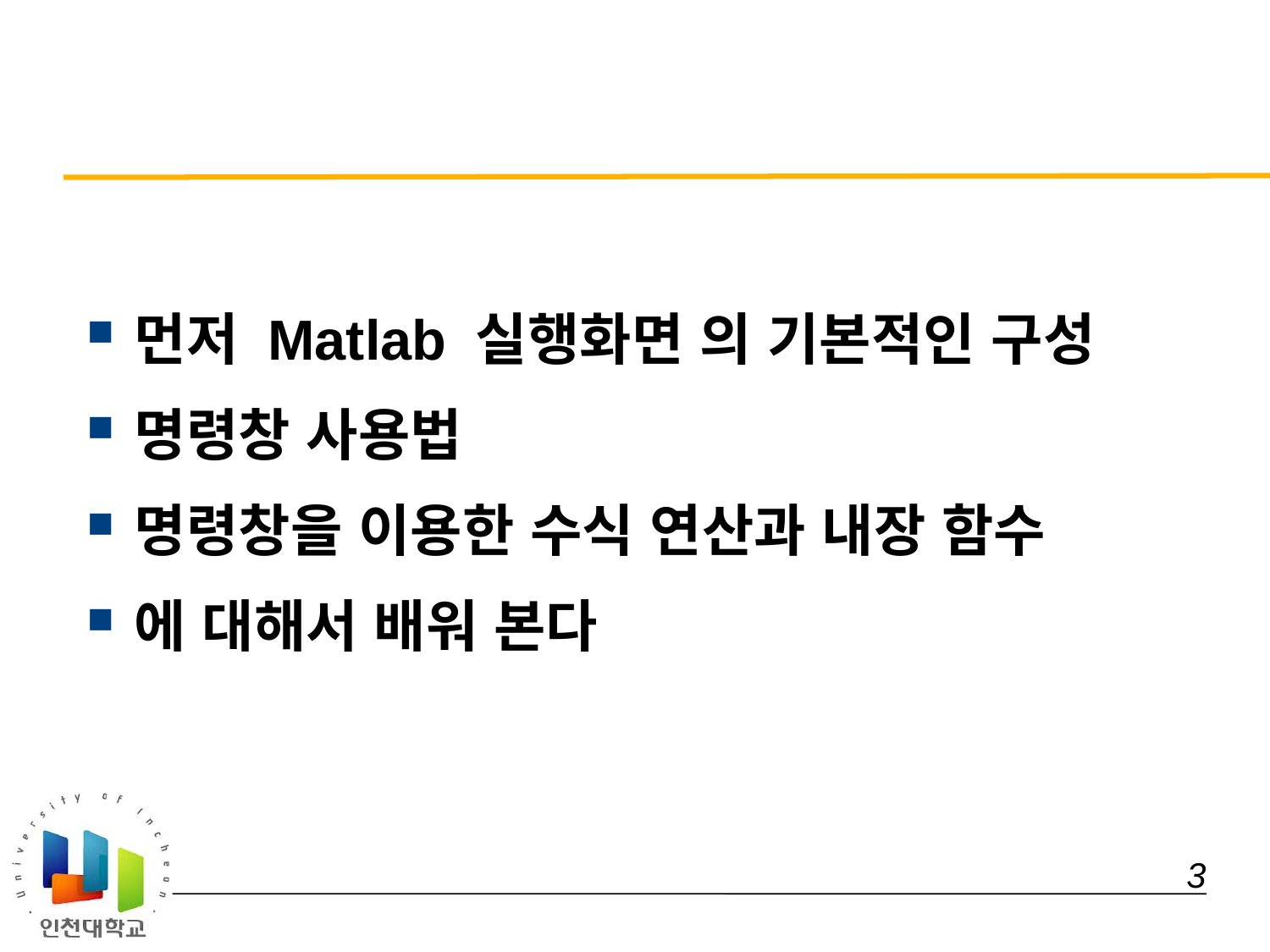

#

먼저 Matlab 실행화면 의 기본적인 구성
명령창 사용법
명령창을 이용한 수식 연산과 내장 함수
에 대해서 배워 본다

 3